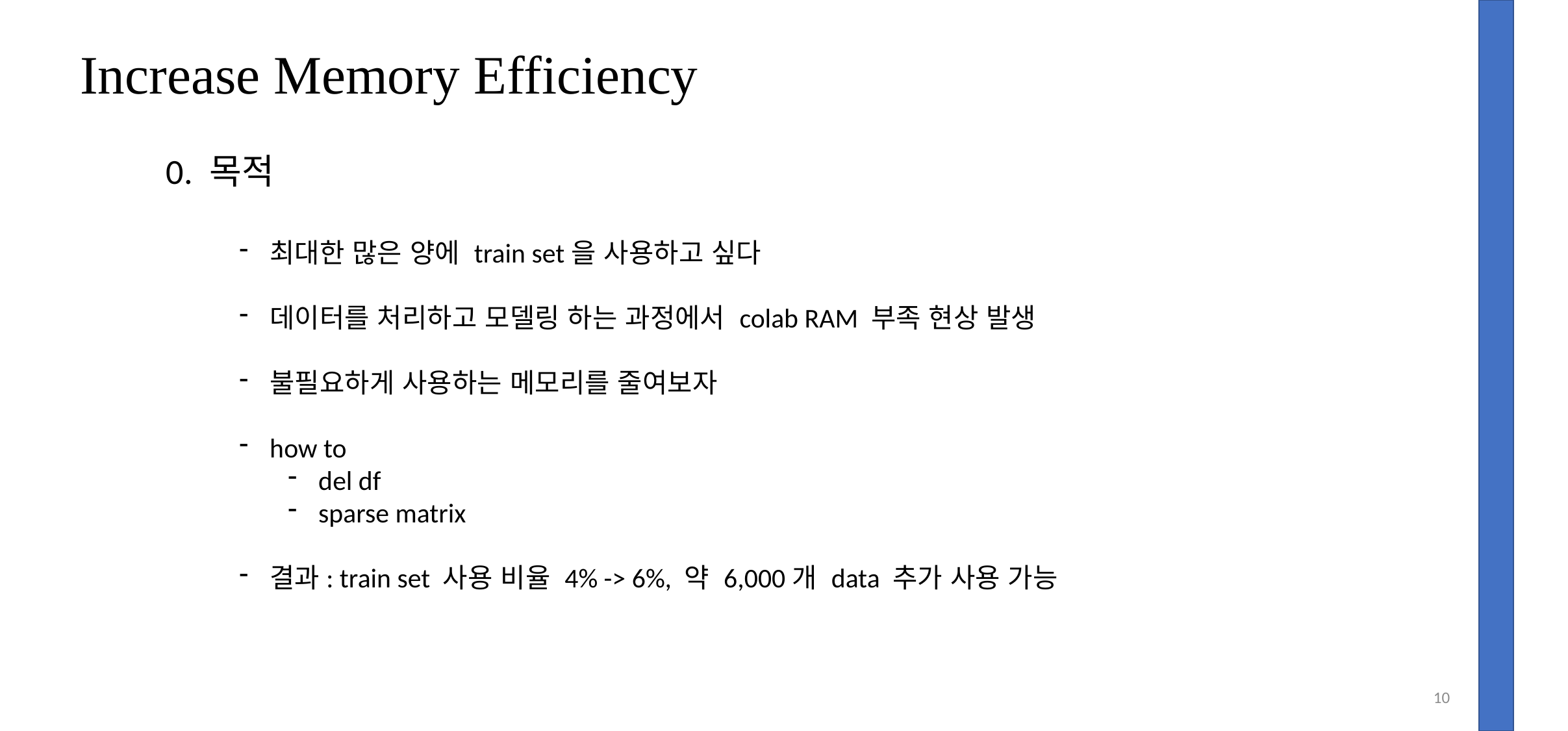

Increase Memory Efficiency
0. 목적
최대한 많은 양에 train set을 사용하고 싶다

데이터를 처리하고 모델링 하는 과정에서 colab RAM 부족 현상 발생

불필요하게 사용하는 메모리를 줄여보자

how to
del df
sparse matrix

결과: train set 사용 비율 4% -> 6%, 약 6,000개 data 추가 사용 가능

10